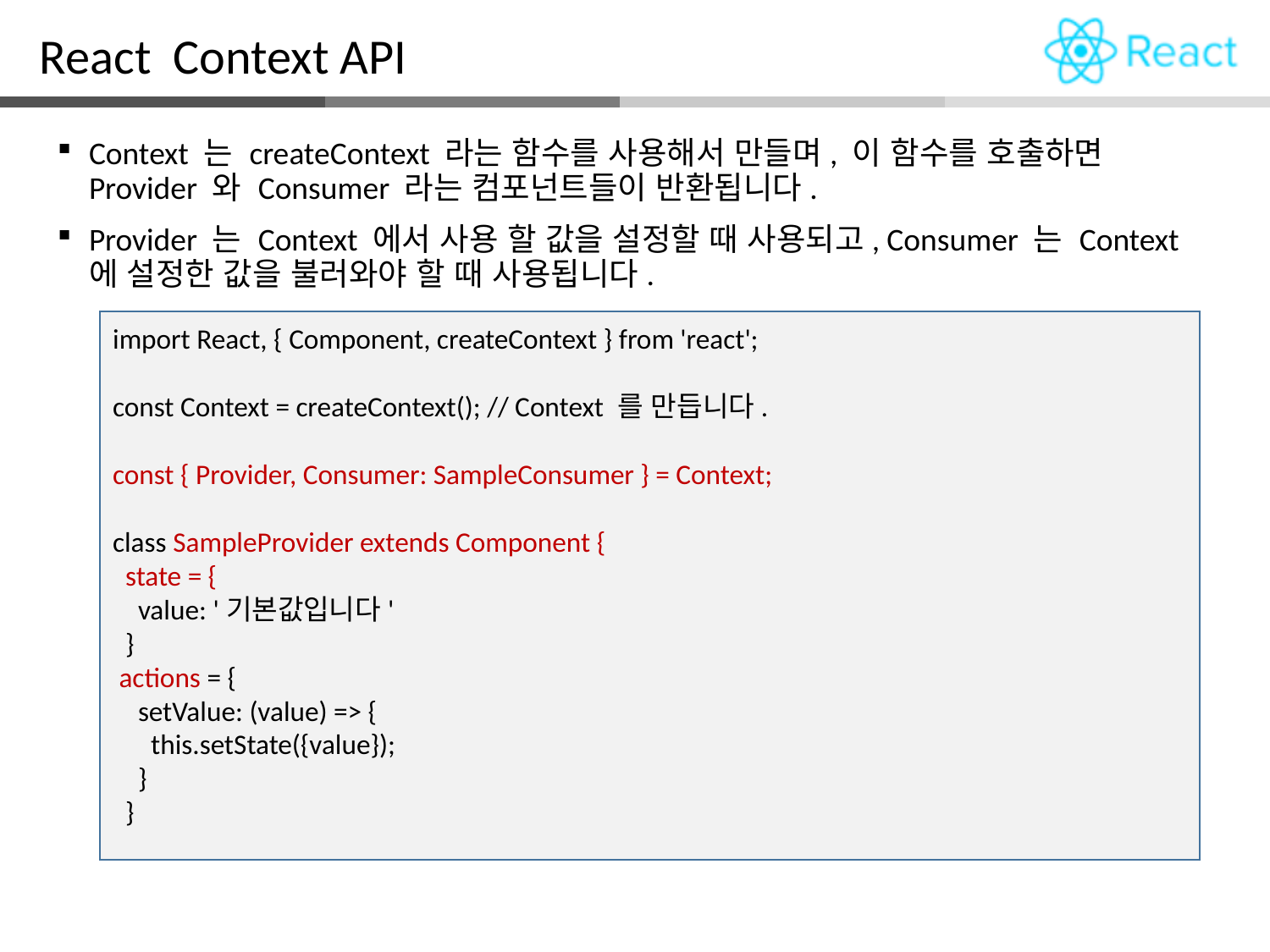

React  Context API
Context 는 createContext 라는 함수를 사용해서 만들며, 이 함수를 호출하면 Provider 와 Consumer 라는 컴포넌트들이 반환됩니다.
Provider 는 Context 에서 사용 할 값을 설정할 때 사용되고, Consumer 는 Context에 설정한 값을 불러와야 할 때 사용됩니다.
import React, { Component, createContext } from 'react';

const Context = createContext(); // Context 를 만듭니다.

const { Provider, Consumer: SampleConsumer } = Context;

class SampleProvider extends Component {
  state = {
    value: '기본값입니다'
  }
 actions = {
    setValue: (value) => {
      this.setState({value});
    }
  }